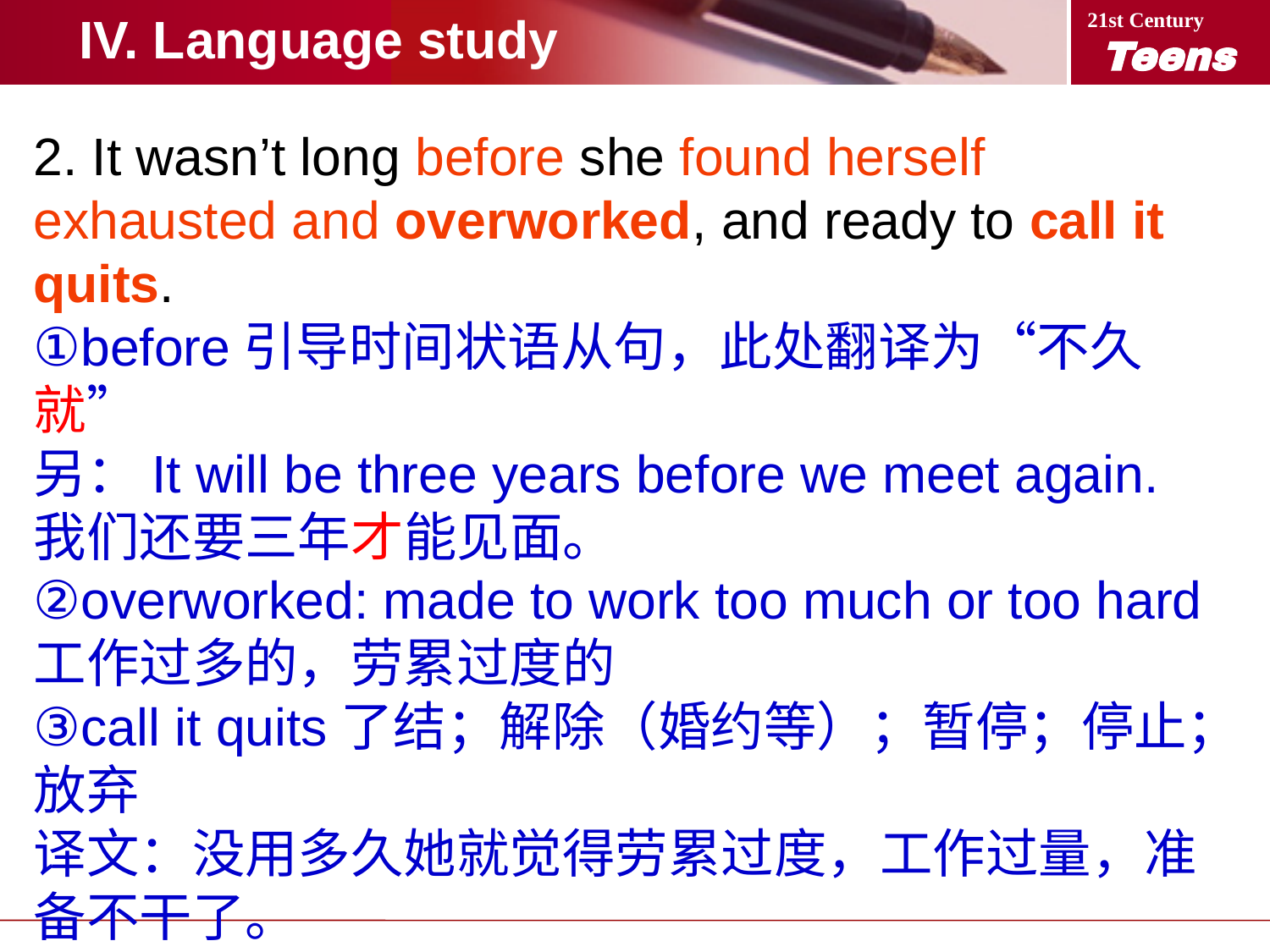

IV. Language study
2. It wasn’t long before she found herself exhausted and overworked, and ready to call it quits.
before引导时间状语从句，此处翻译为“不久就”
另：It will be three years before we meet again.
我们还要三年才能见面。
②overworked: made to work too much or too hard 工作过多的，劳累过度的
③call it quits了结；解除（婚约等）；暂停；停止；放弃
译文：没用多久她就觉得劳累过度，工作过量，准备不干了。